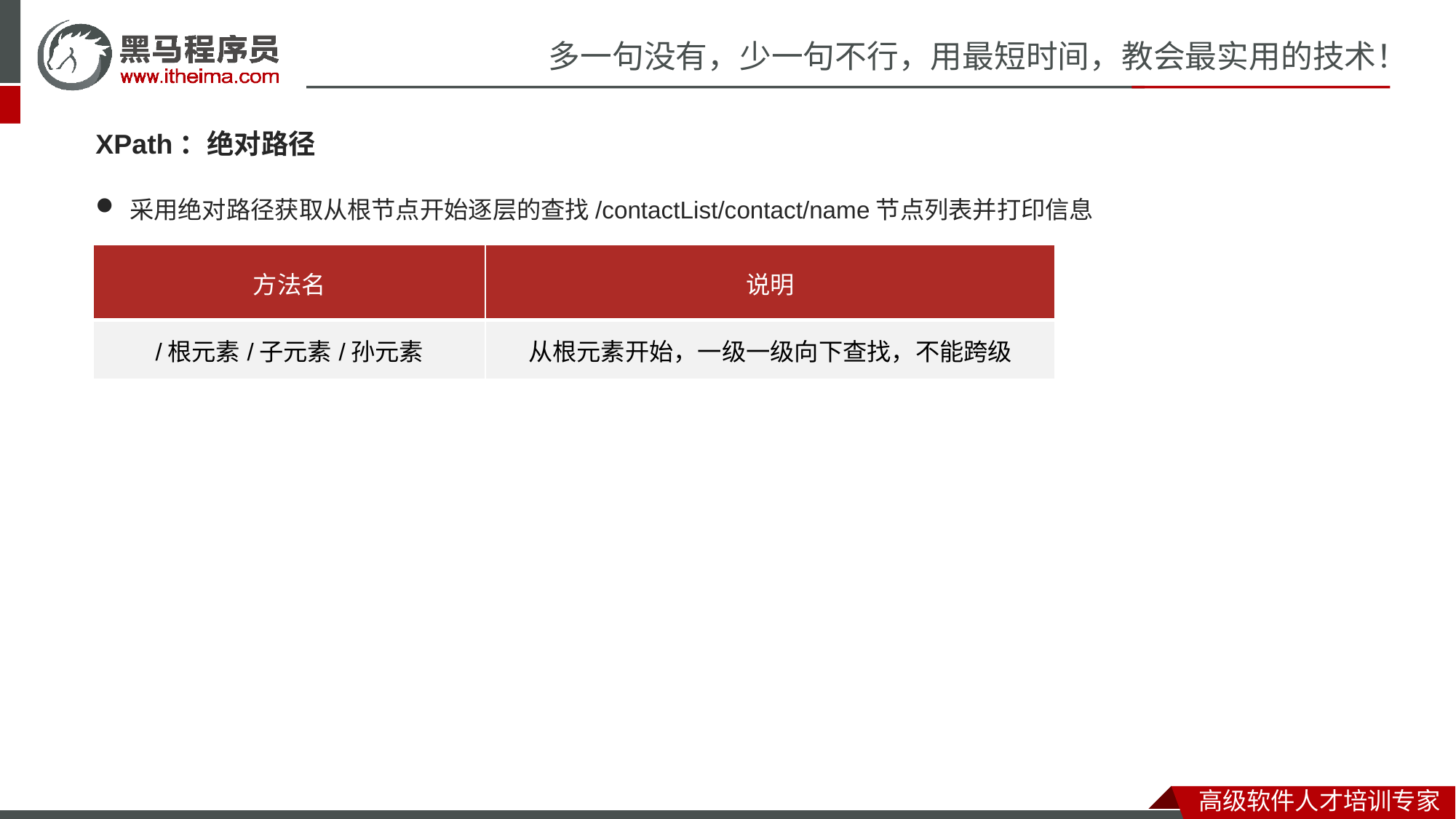

XPath：绝对路径
采用绝对路径获取从根节点开始逐层的查找/contactList/contact/name节点列表并打印信息
| 方法名 | 说明 |
| --- | --- |
| /根元素/子元素/孙元素 | 从根元素开始，一级一级向下查找，不能跨级 |